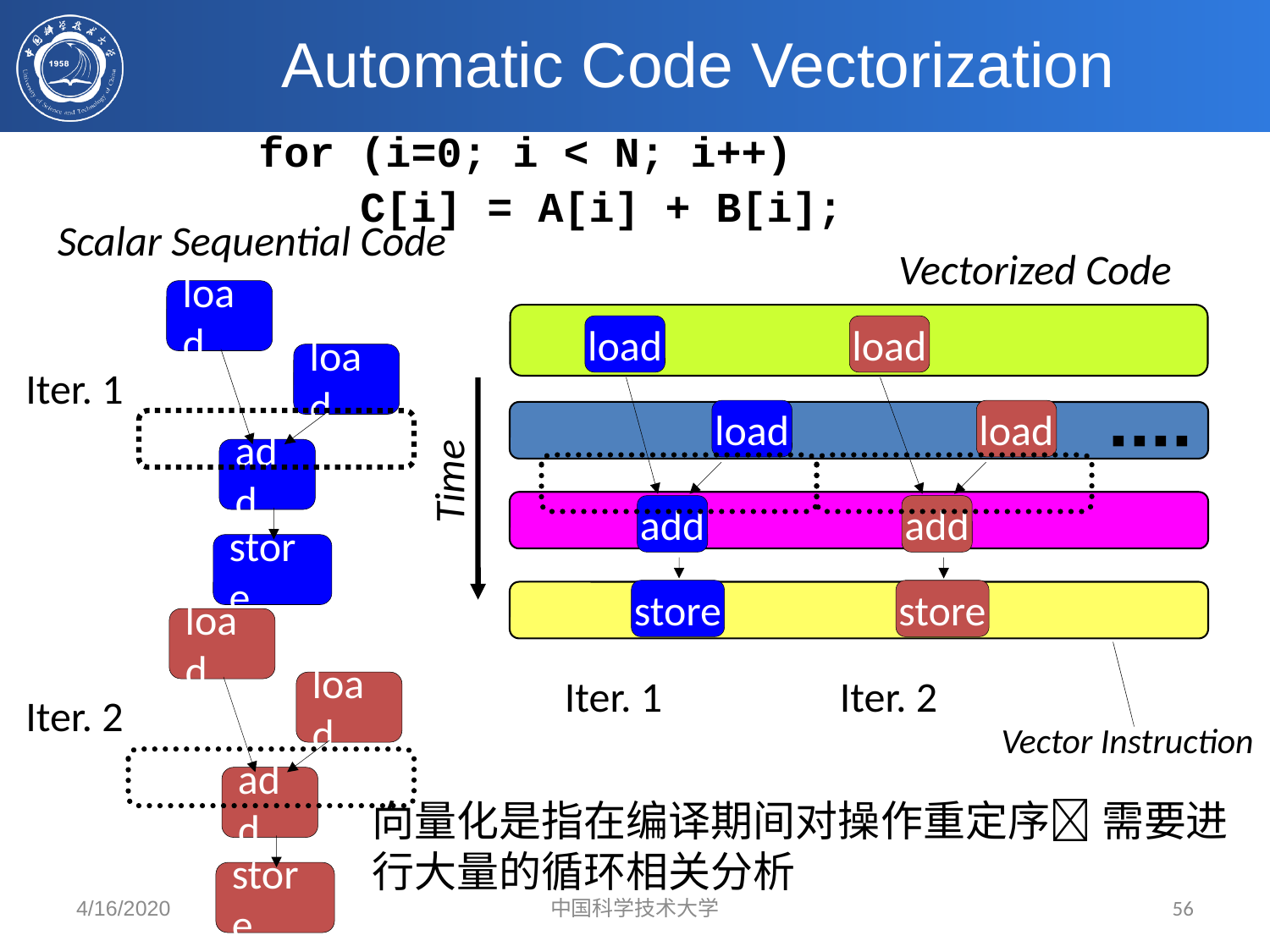

# Automatic Code Vectorization
for (i=0; i < N; i++)
    C[i] = A[i] + B[i];
Scalar Sequential Code
load
load

add

store
Iter. 1

load
load

add

store
Iter. 2

Vectorized Code

load
load

load
load

Time

add
add

store
store

Iter. 1
Iter. 2
Vector Instruction
向量化是指在编译期间对操作重定序⇒ 需要进行大量的循环相关分析
4/16/2020
中国科学技术大学
56